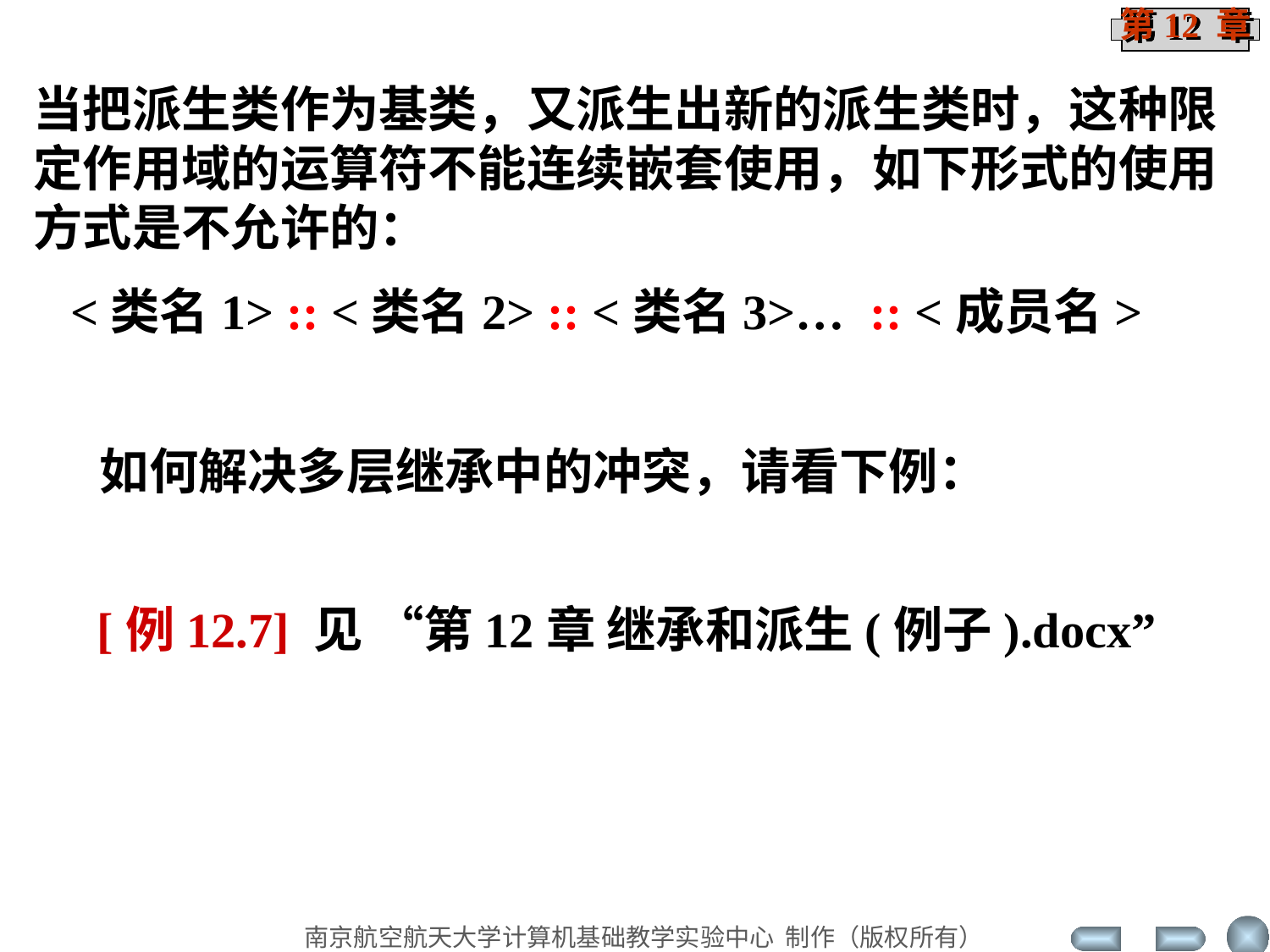

当把派生类作为基类，又派生出新的派生类时，这种限定作用域的运算符不能连续嵌套使用，如下形式的使用方式是不允许的：
   <类名1> :: <类名2> :: <类名3>…  :: <成员名>
如何解决多层继承中的冲突，请看下例：
[例12.7] 见 “第12章 继承和派生(例子).docx”